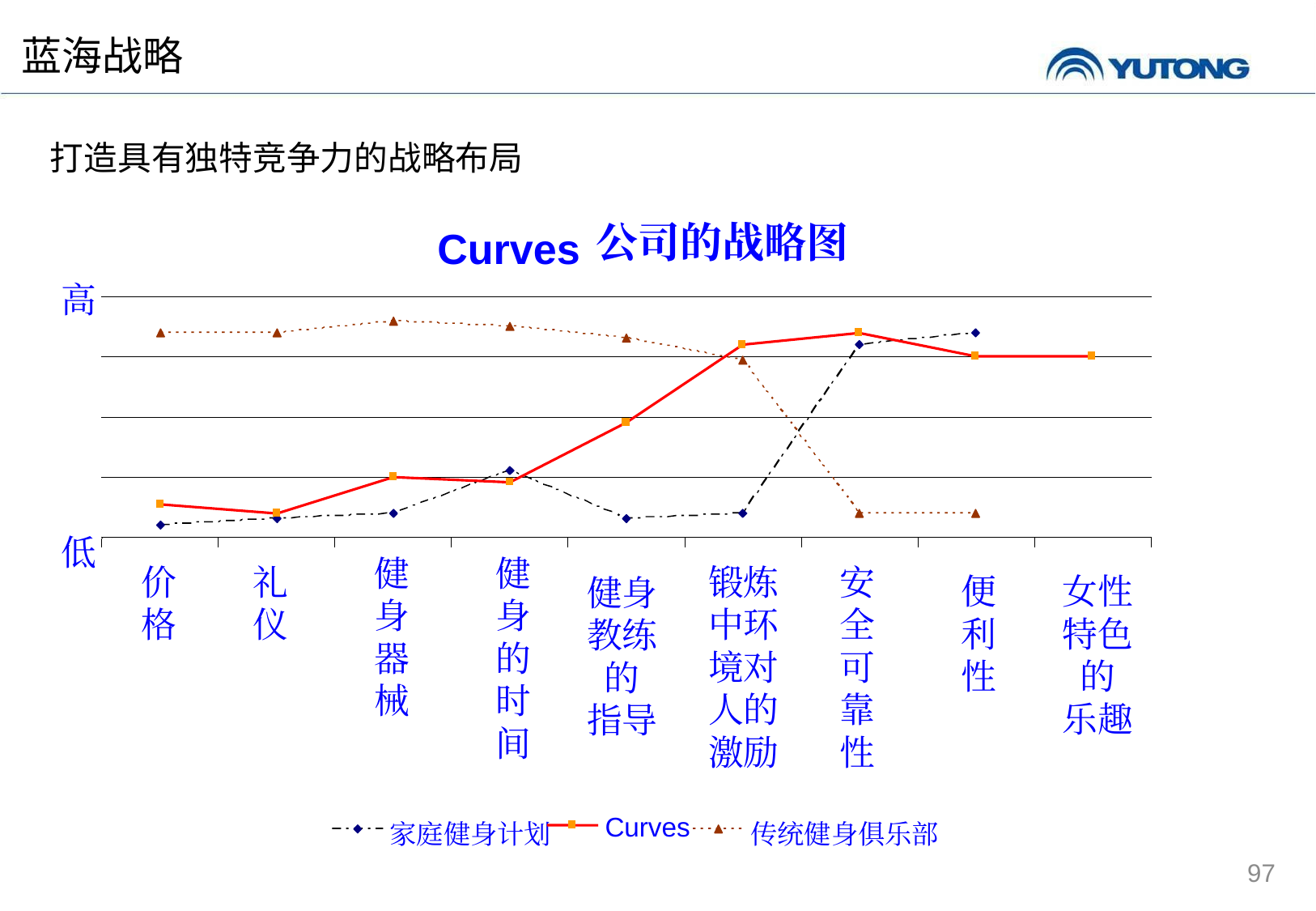

蓝海战略
打造具有独特竞争力的战略布局

公司的战略图
Curves

高

低
健
身
器
械
健
身
的
时
间
价
格
礼
仪
锻炼
中环
境对
人的
激励
安
全
可
靠
性
便
利
性
女性
特色
 的
乐趣
健身
教练
 的
指导
Curves
家庭健身计划
传统健身俱乐部

97